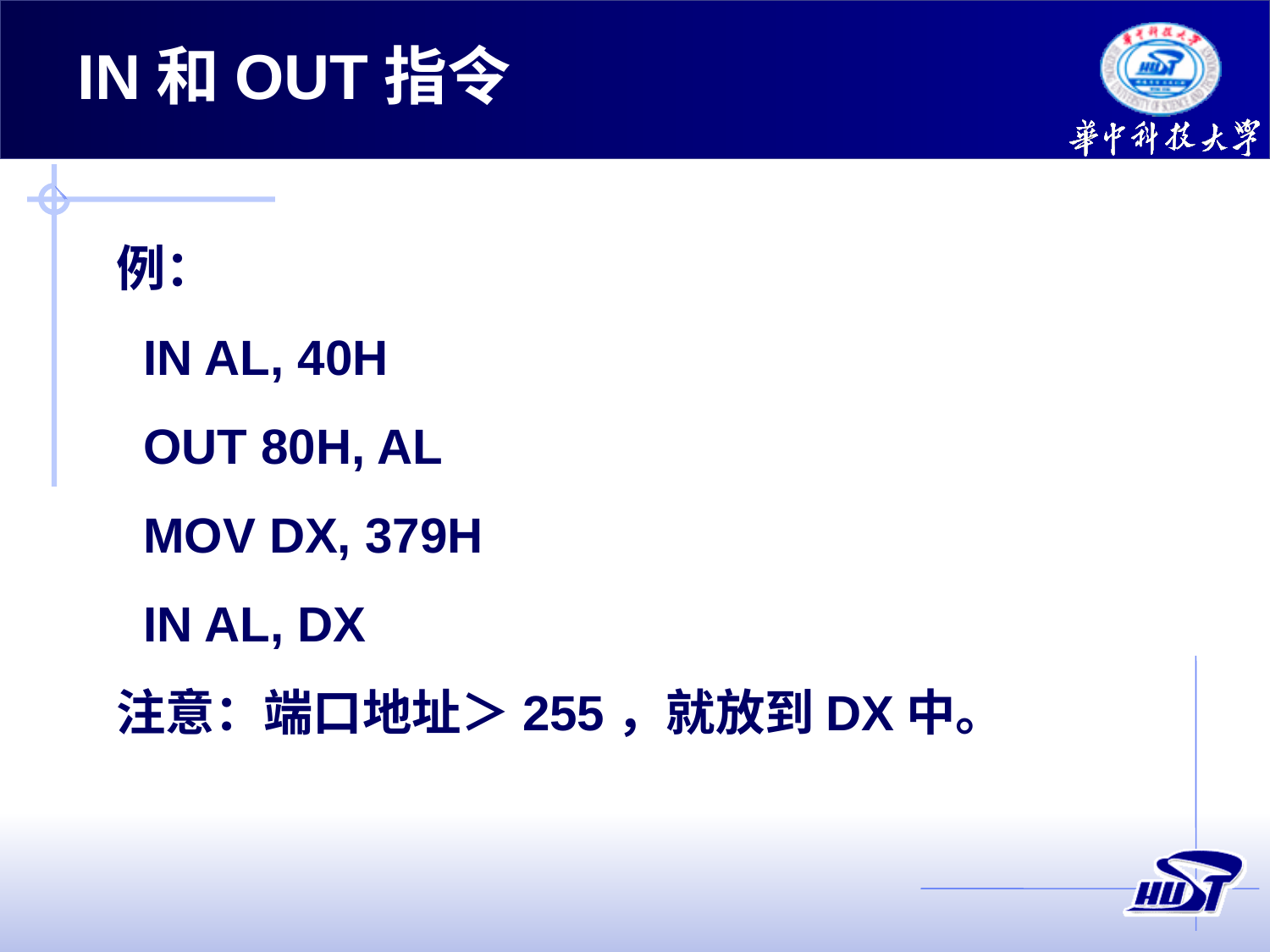

# IN和OUT指令
例：
  IN AL, 40H
  OUT 80H, AL
  MOV DX, 379H
  IN AL, DX
注意：端口地址＞255，就放到DX中。